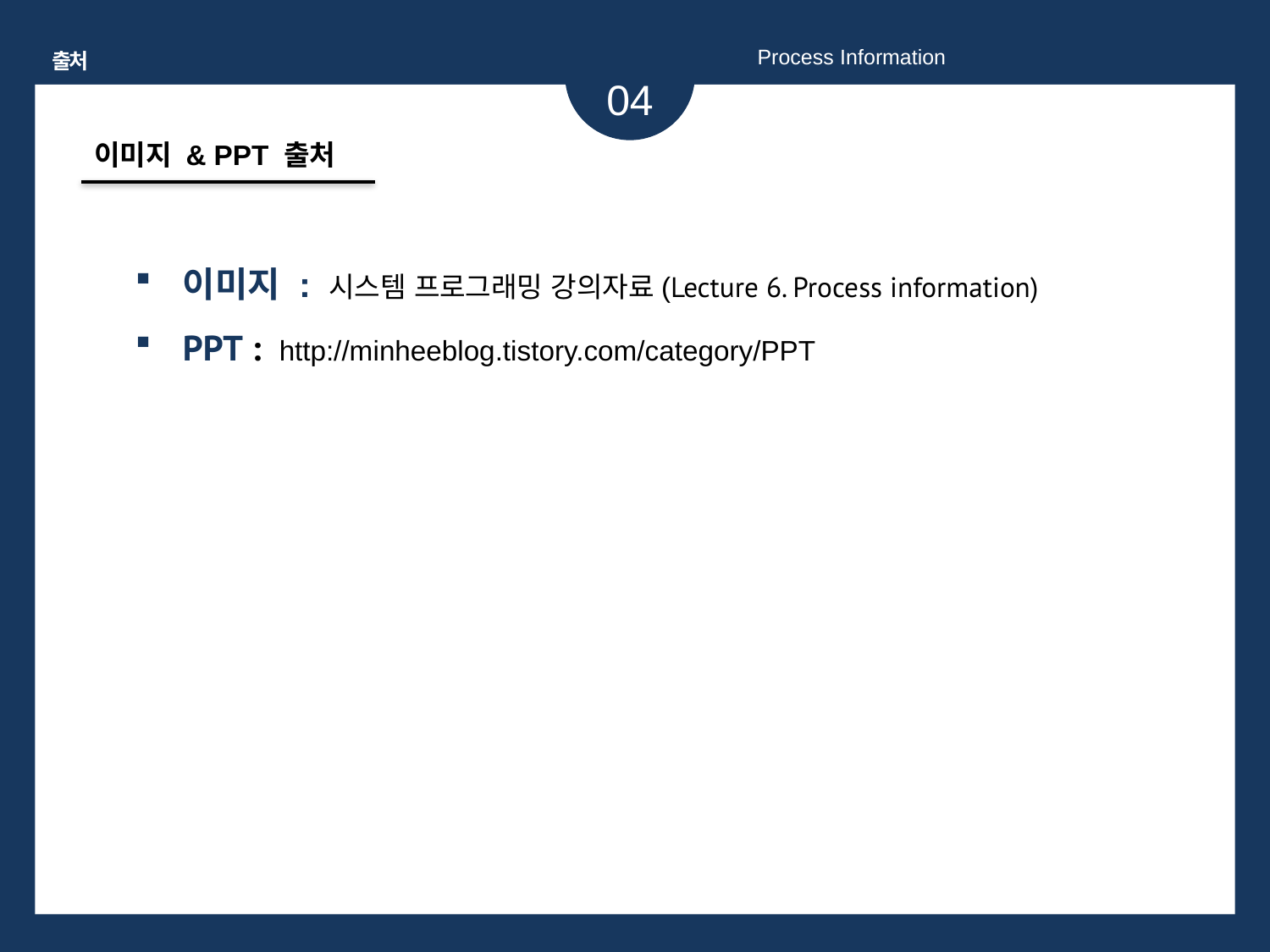

Process Information
출처
04

이미지 & PPT 출처
이미지 : 시스템 프로그래밍 강의자료(Lecture 6. Process information)
PPT :  http://minheeblog.tistory.com/category/PPT